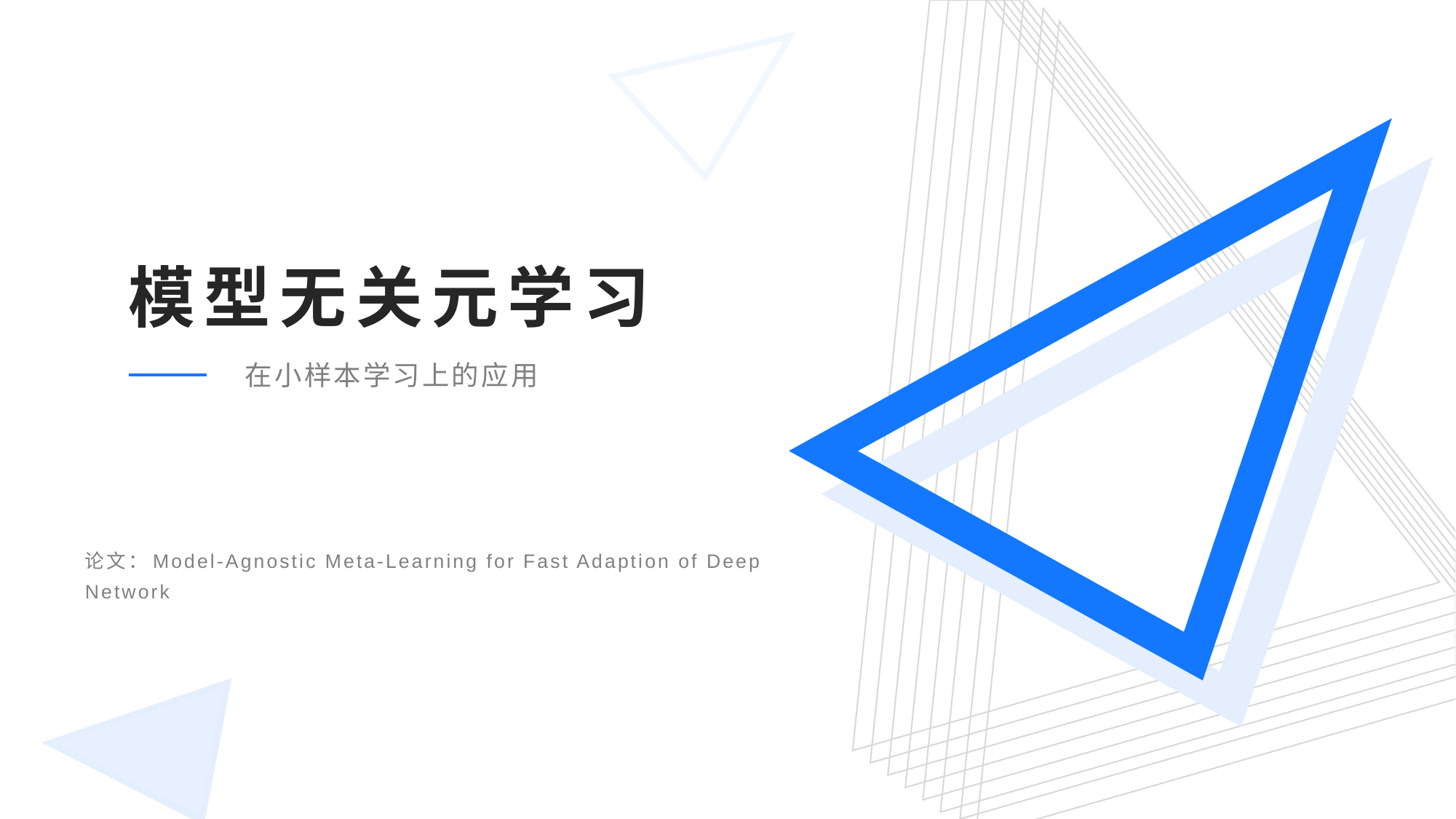

# 模型无关元学习
在小样本学习上的应用
论文：Model-Agnostic Meta-Learning for Fast Adaption of Deep Network